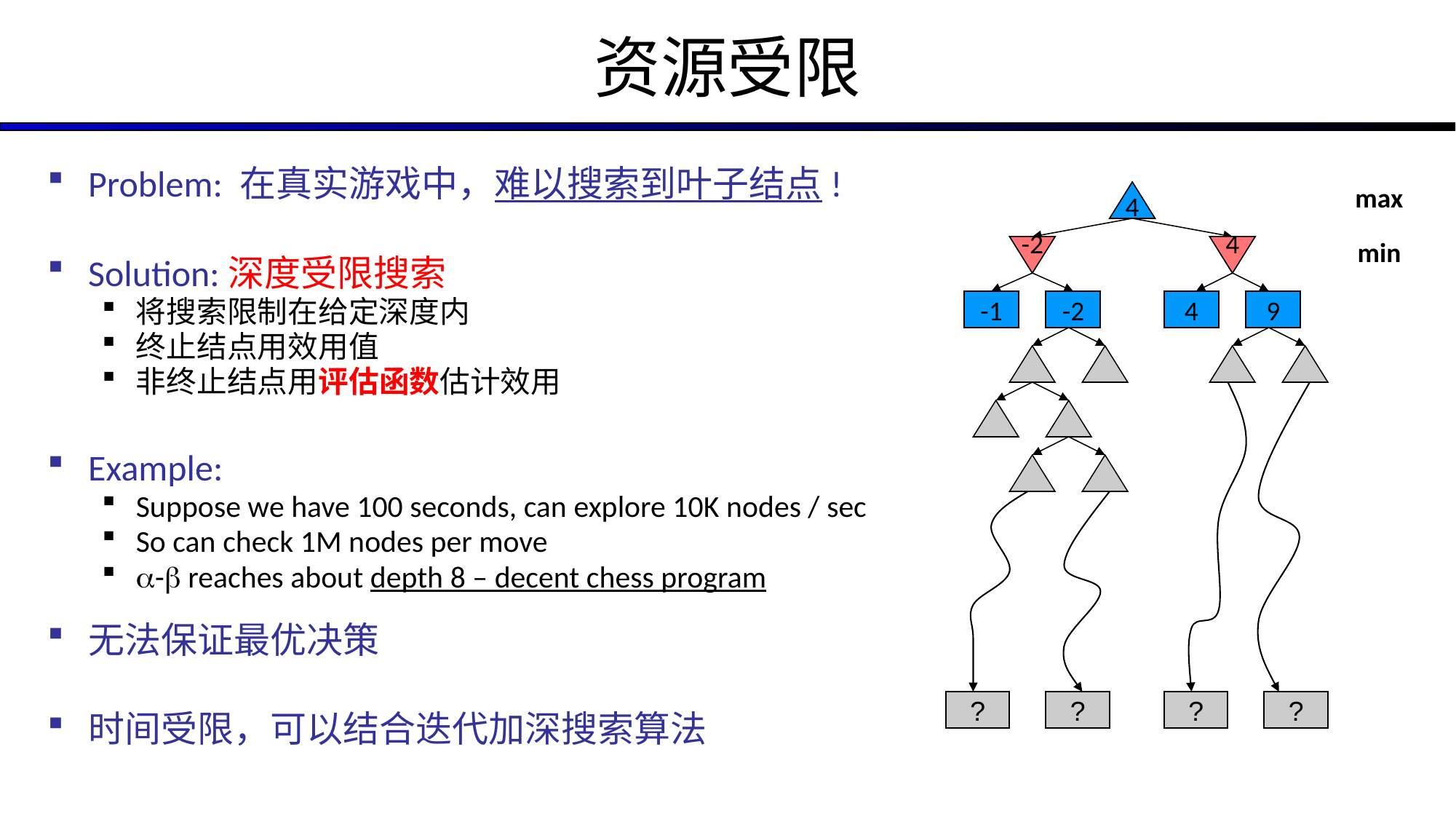

# 资源受限
Problem: 在真实游戏中，难以搜索到叶子结点!

Solution:深度受限搜索
将搜索限制在给定深度内
终止结点用效用值
非终止结点用评估函数估计效用

Example:
Suppose we have 100 seconds, can explore 10K nodes / sec
So can check 1M nodes per move
α-β reaches about depth 8 – decent chess program

无法保证最优决策

时间受限，可以结合迭代加深搜索算法
max

4
min

-2

4
-1

-2
4

9

?
?
?
?